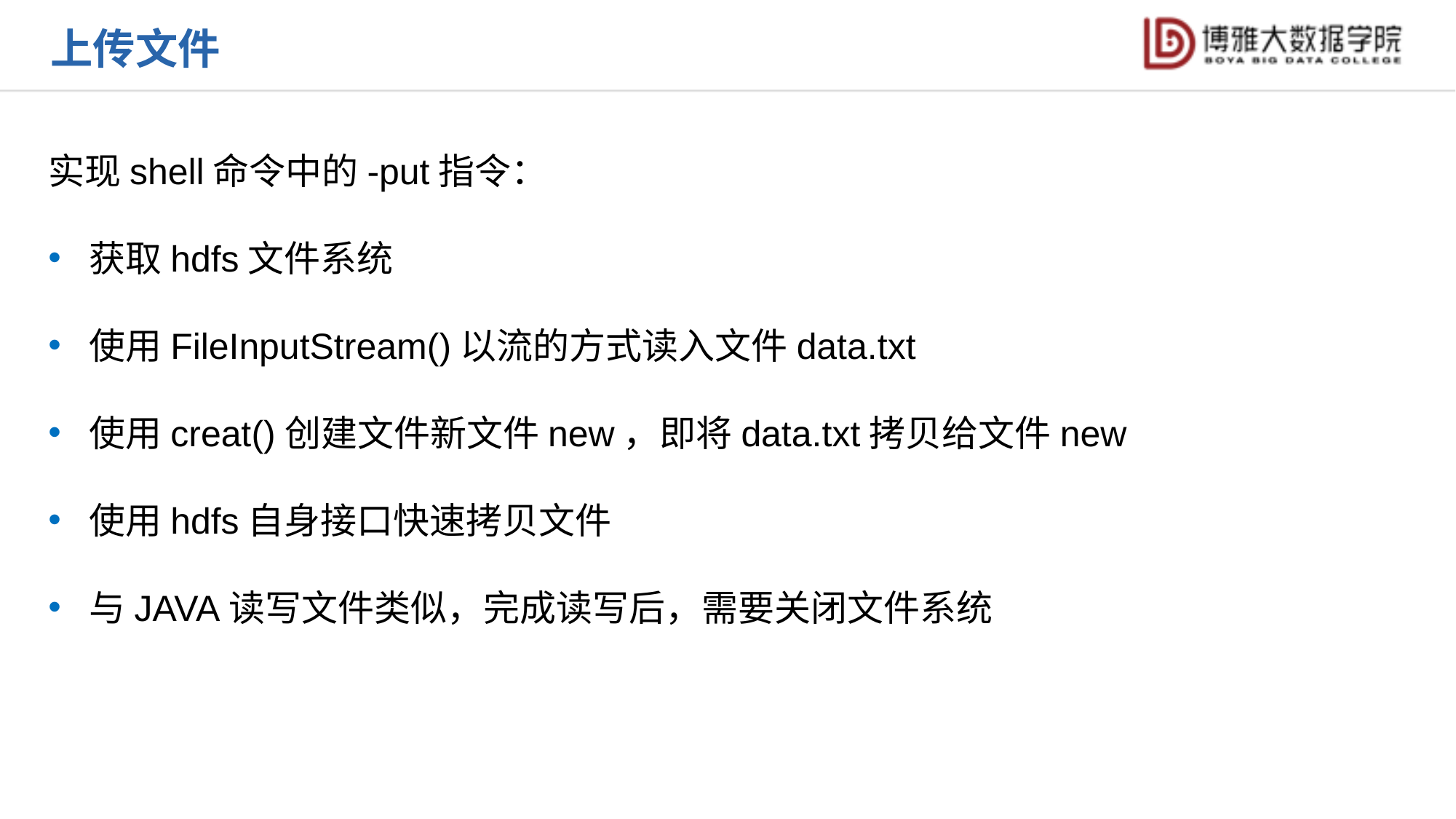

上传文件

实现shell命令中的-put指令：

获取hdfs文件系统

使用FileInputStream()以流的方式读入文件data.txt

使用creat()创建文件新文件new，即将data.txt拷贝给文件new

使用hdfs自身接口快速拷贝文件

与JAVA读写文件类似，完成读写后，需要关闭文件系统